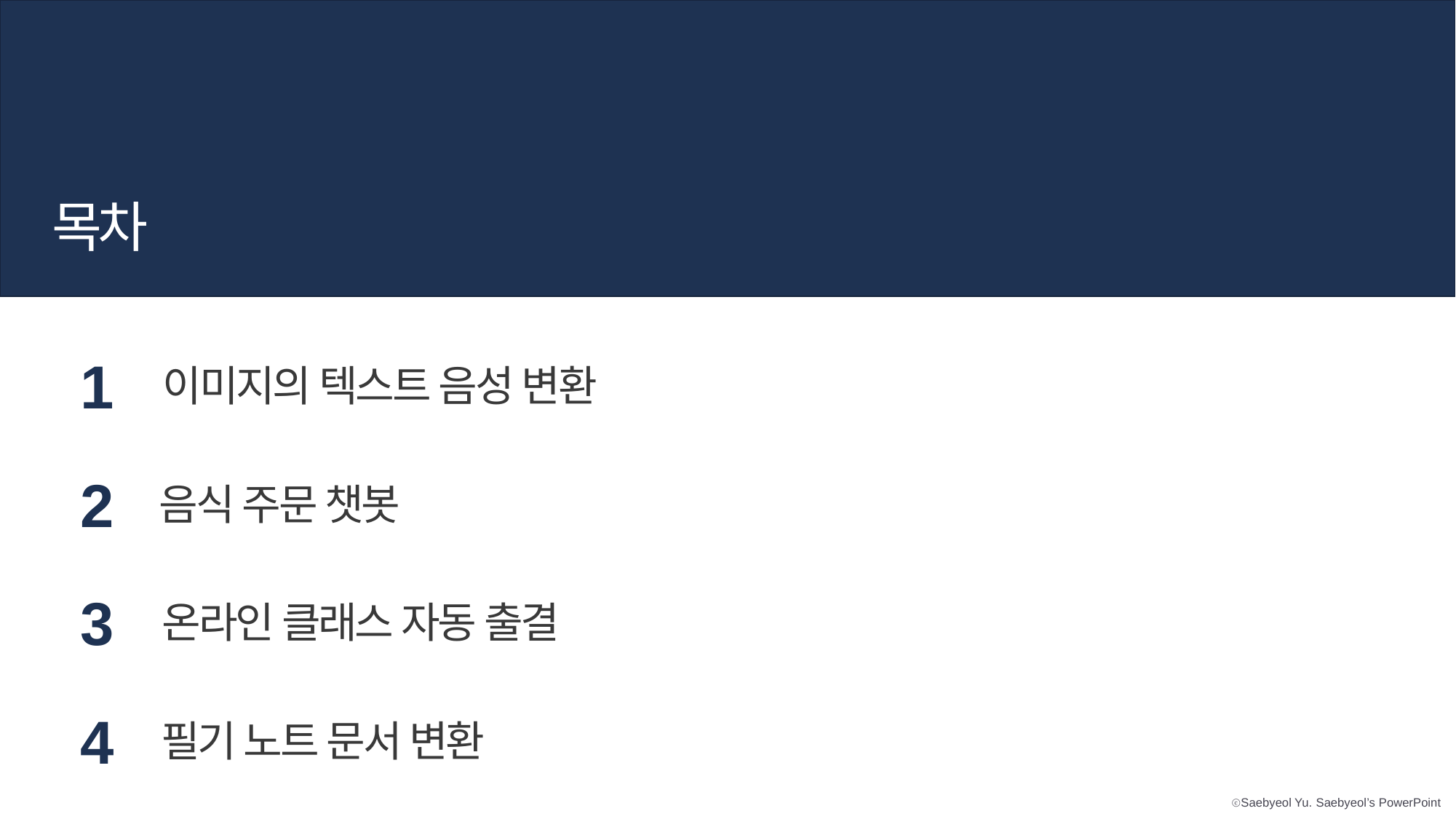

목차
1
이미지의 텍스트 음성 변환
2
음식 주문 챗봇
3
온라인 클래스 자동 출결
4
필기 노트 문서 변환